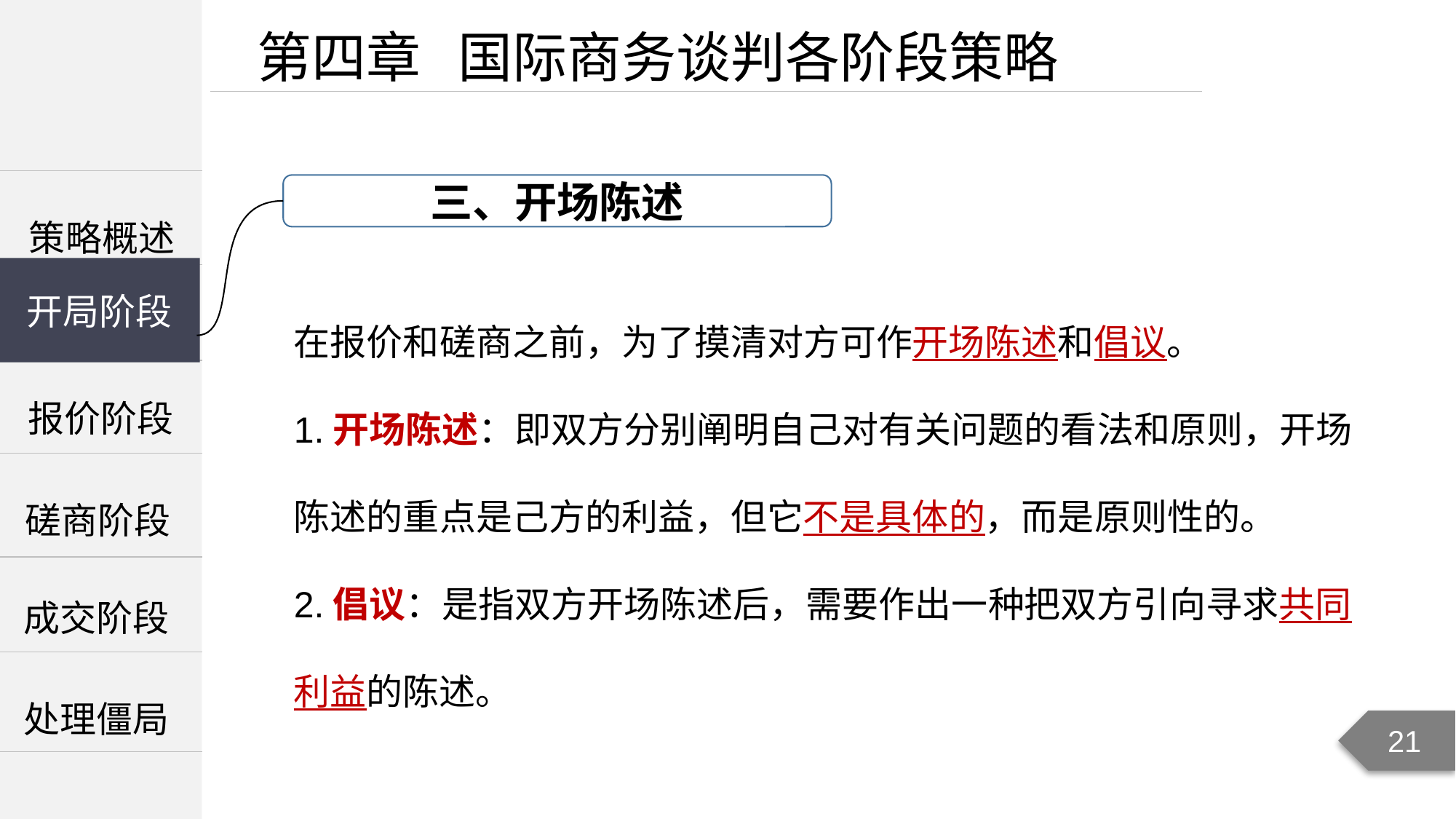

第四章   国际商务谈判各阶段策略
|  |
| --- |
|  |
|  |
三、开场陈述
策略概述
开局阶段
在报价和磋商之前，为了摸清对方可作开场陈述和倡议。
1.开场陈述：即双方分别阐明自己对有关问题的看法和原则，开场陈述的重点是己方的利益，但它不是具体的，而是原则性的。
2.倡议：是指双方开场陈述后，需要作出一种把双方引向寻求共同利益的陈述。
开局阶段
报价阶段

磋商阶段

成交阶段

处理僵局
21